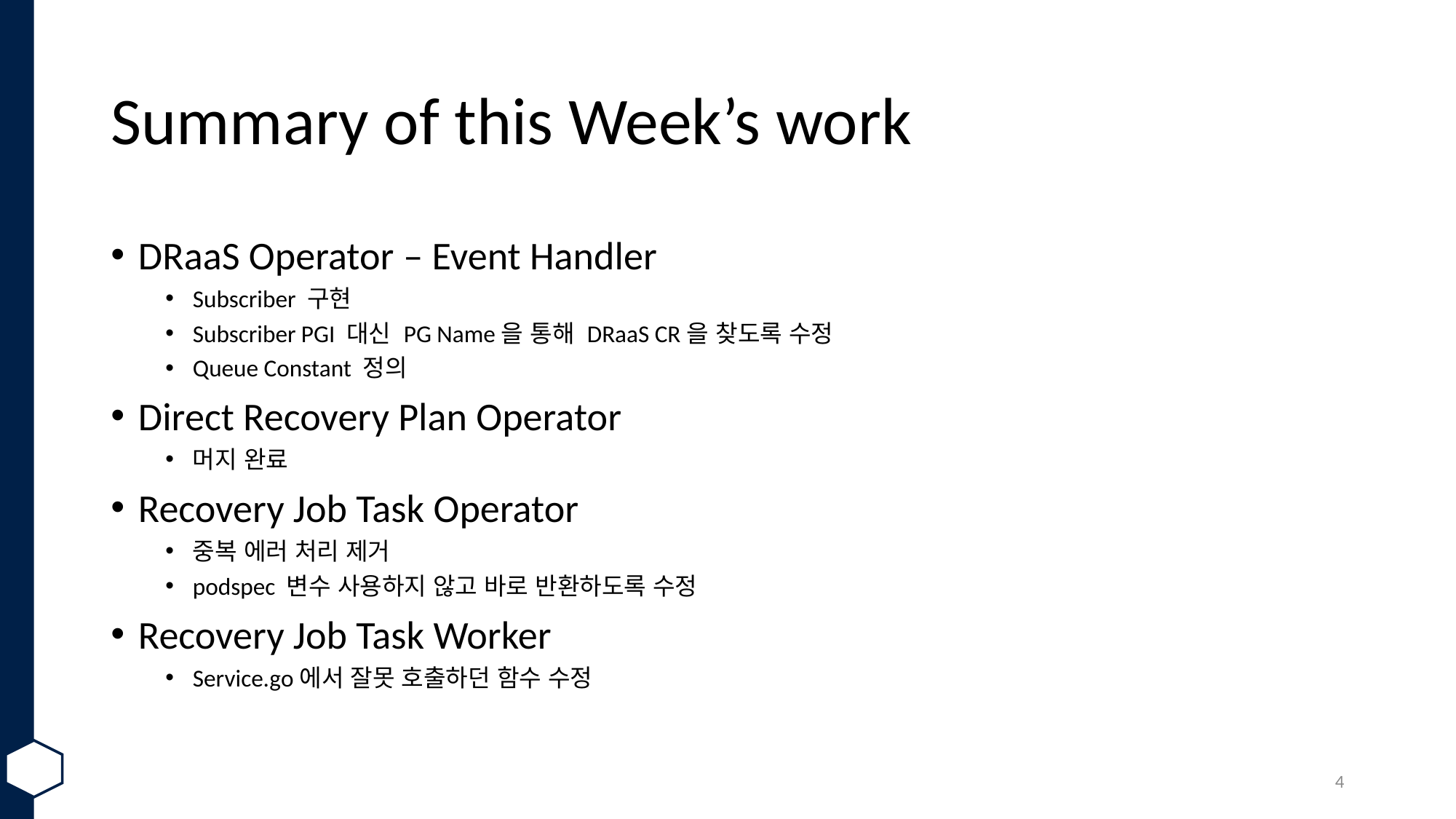

# Summary of this Week’s work
DRaaS Operator – Event Handler
Subscriber 구현
Subscriber PGI 대신 PG Name을 통해 DRaaS CR을 찾도록 수정
Queue Constant 정의
Direct Recovery Plan Operator
머지 완료
Recovery Job Task Operator
중복 에러 처리 제거
podspec 변수 사용하지 않고 바로 반환하도록 수정
Recovery Job Task Worker
Service.go에서 잘못 호출하던 함수 수정

4